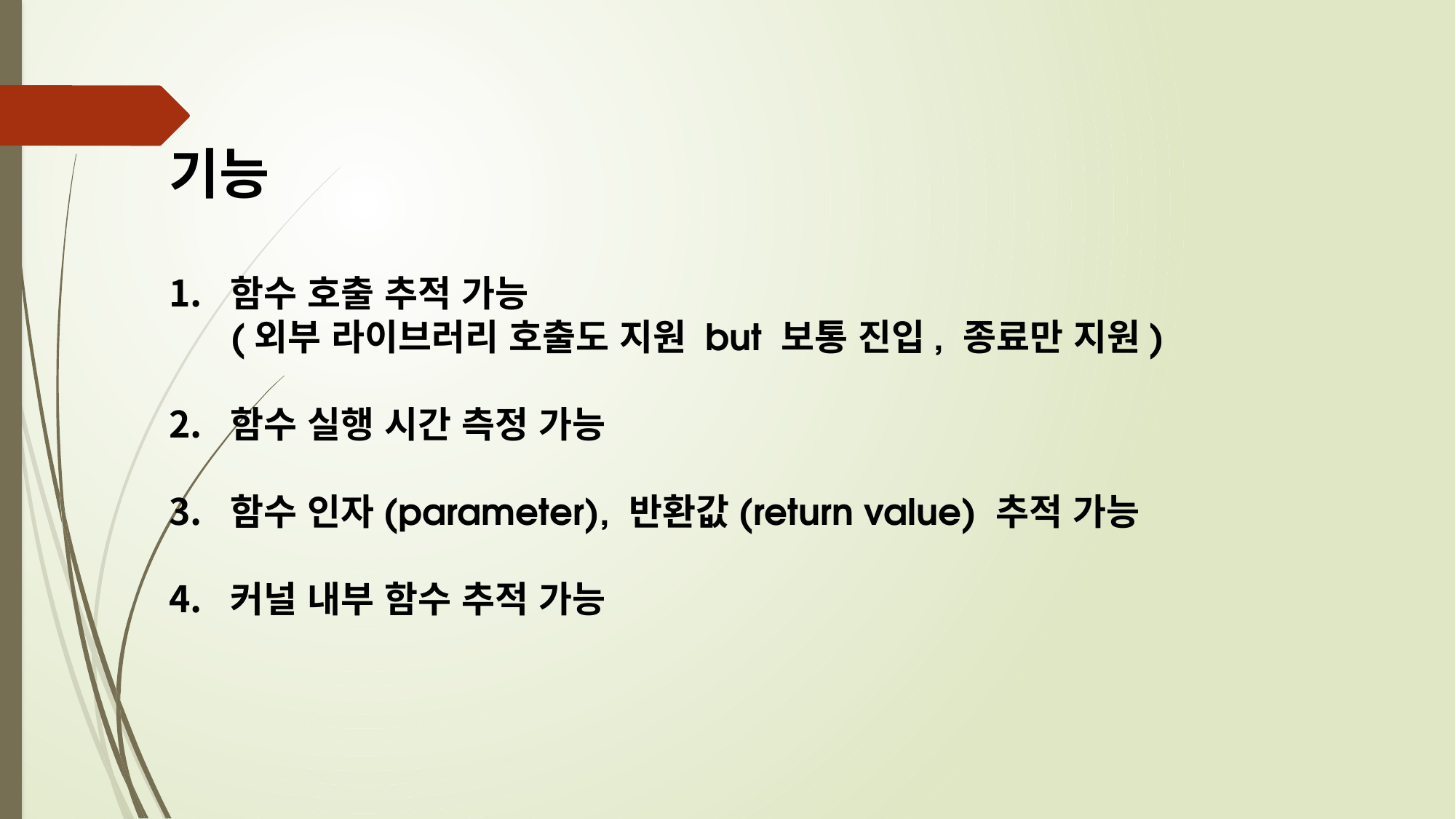

기능

함수 호출 추적 가능
(외부 라이브러리 호출도 지원 but 보통 진입, 종료만 지원)

함수 실행 시간 측정 가능

함수 인자(parameter), 반환값(return value) 추적 가능

커널 내부 함수 추적 가능